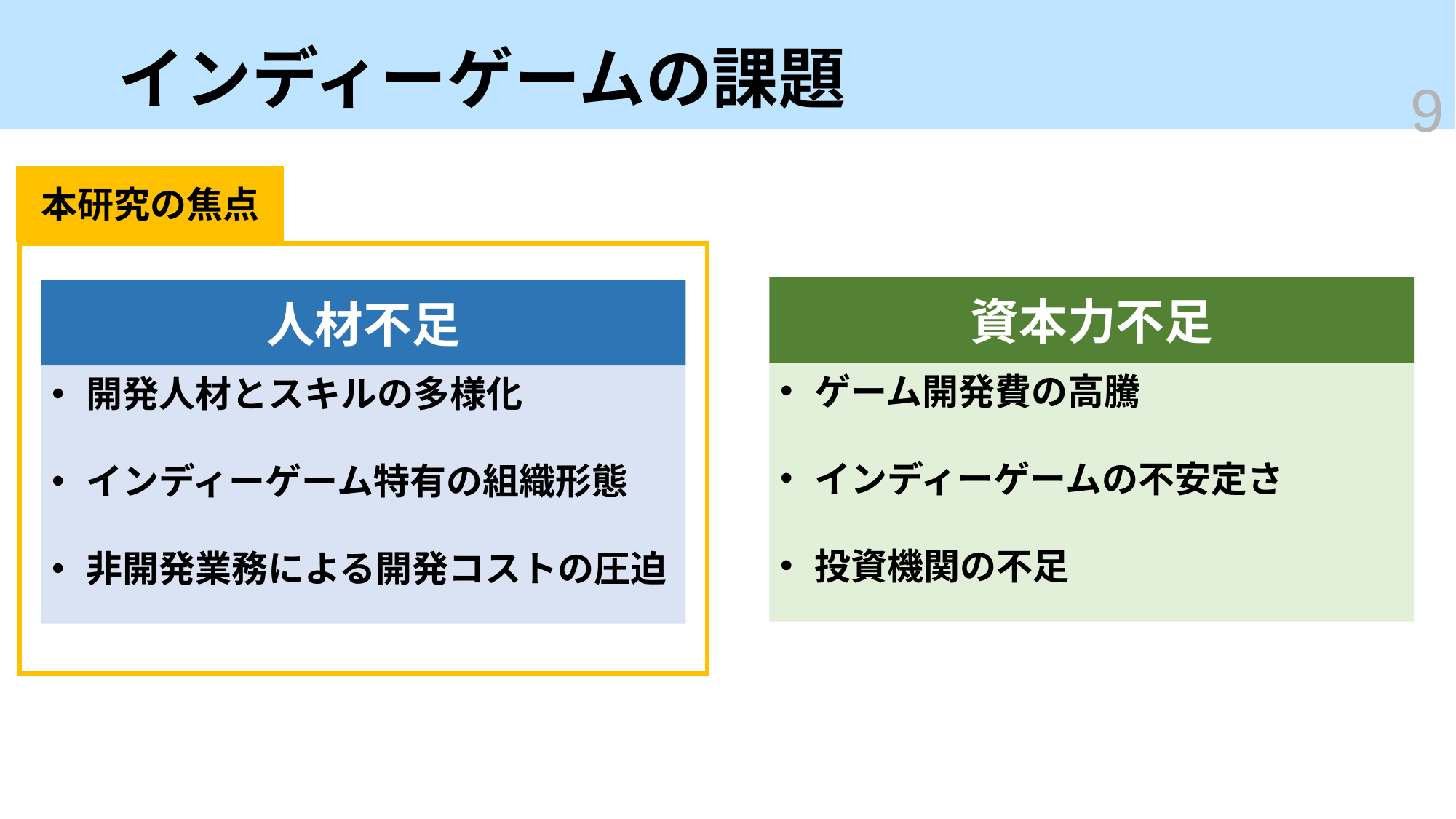

# インディーゲームの課題
9
本研究の焦点

資本力不足

ゲーム開発費の高騰

インディーゲームの不安定さ

投資機関の不足

人材不足

開発人材とスキルの多様化

インディーゲーム特有の組織形態

非開発業務による開発コストの圧迫